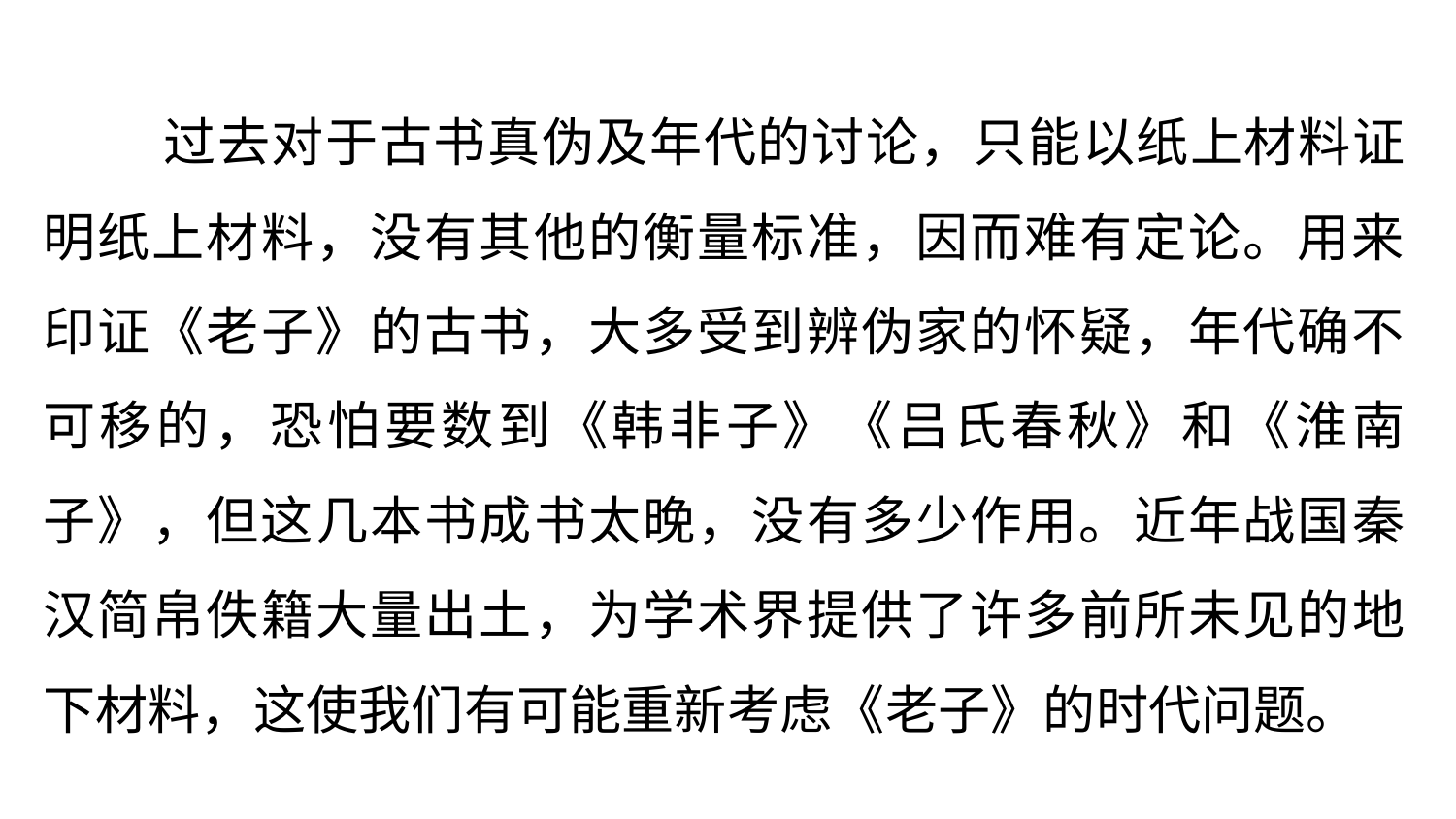

过去对于古书真伪及年代的讨论，只能以纸上材料证明纸上材料，没有其他的衡量标准，因而难有定论。用来印证《老子》的古书，大多受到辨伪家的怀疑，年代确不可移的，恐怕要数到《韩非子》《吕氏春秋》和《淮南子》，但这几本书成书太晚，没有多少作用。近年战国秦汉简帛佚籍大量出土，为学术界提供了许多前所未见的地下材料，这使我们有可能重新考虑《老子》的时代问题。